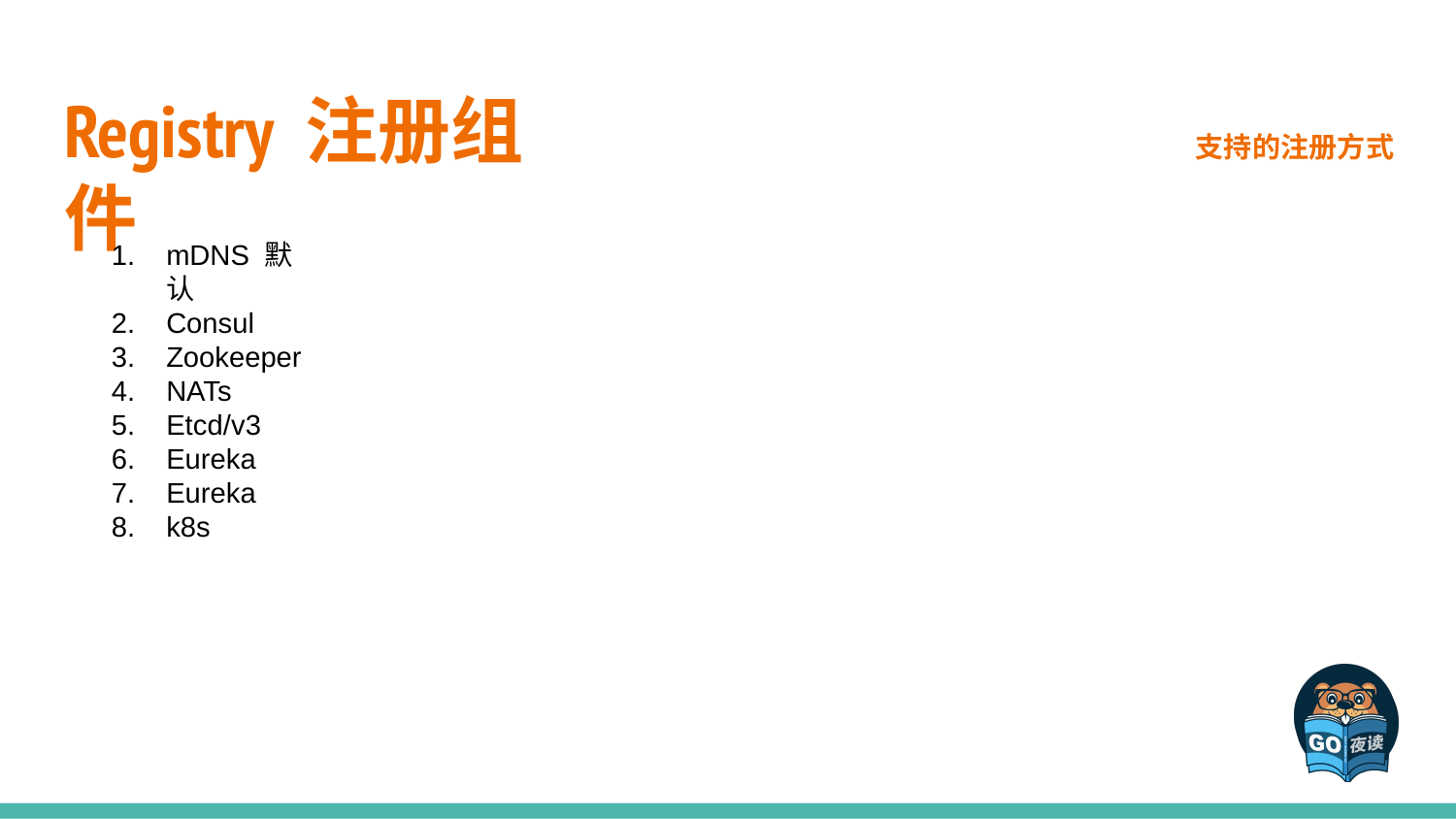

# Registry 注册组件
支持的注册方式
mDNS 默认
Consul
Zookeeper
NATs
Etcd/v3
Eureka
Eureka
k8s

24